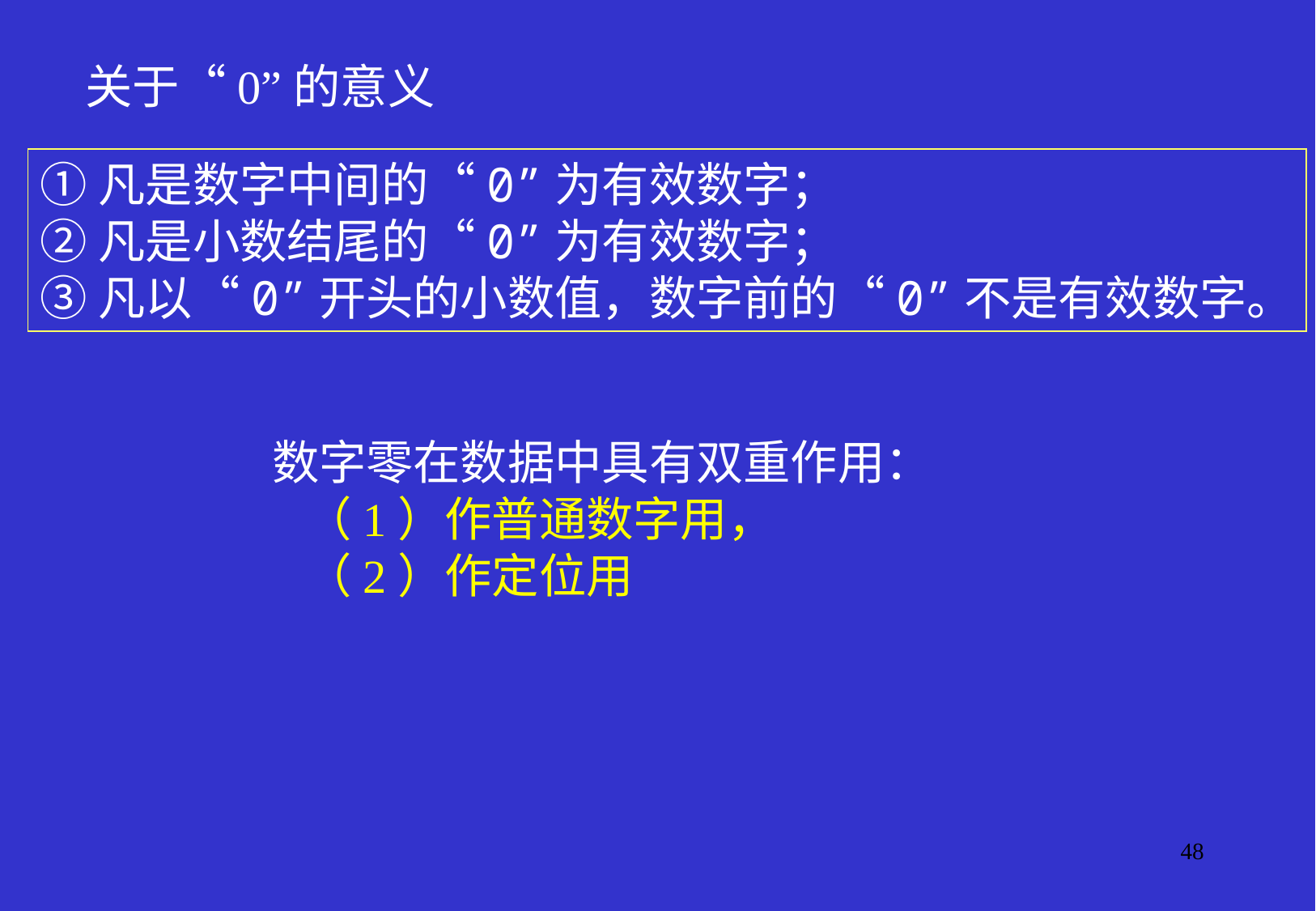

关于“0”的意义
①凡是数字中间的“0”为有效数字；
②凡是小数结尾的“0”为有效数字；
③凡以“0”开头的小数值，数字前的“0”不是有效数字。
数字零在数据中具有双重作用：
  （1）作普通数字用，
  （2）作定位用
48